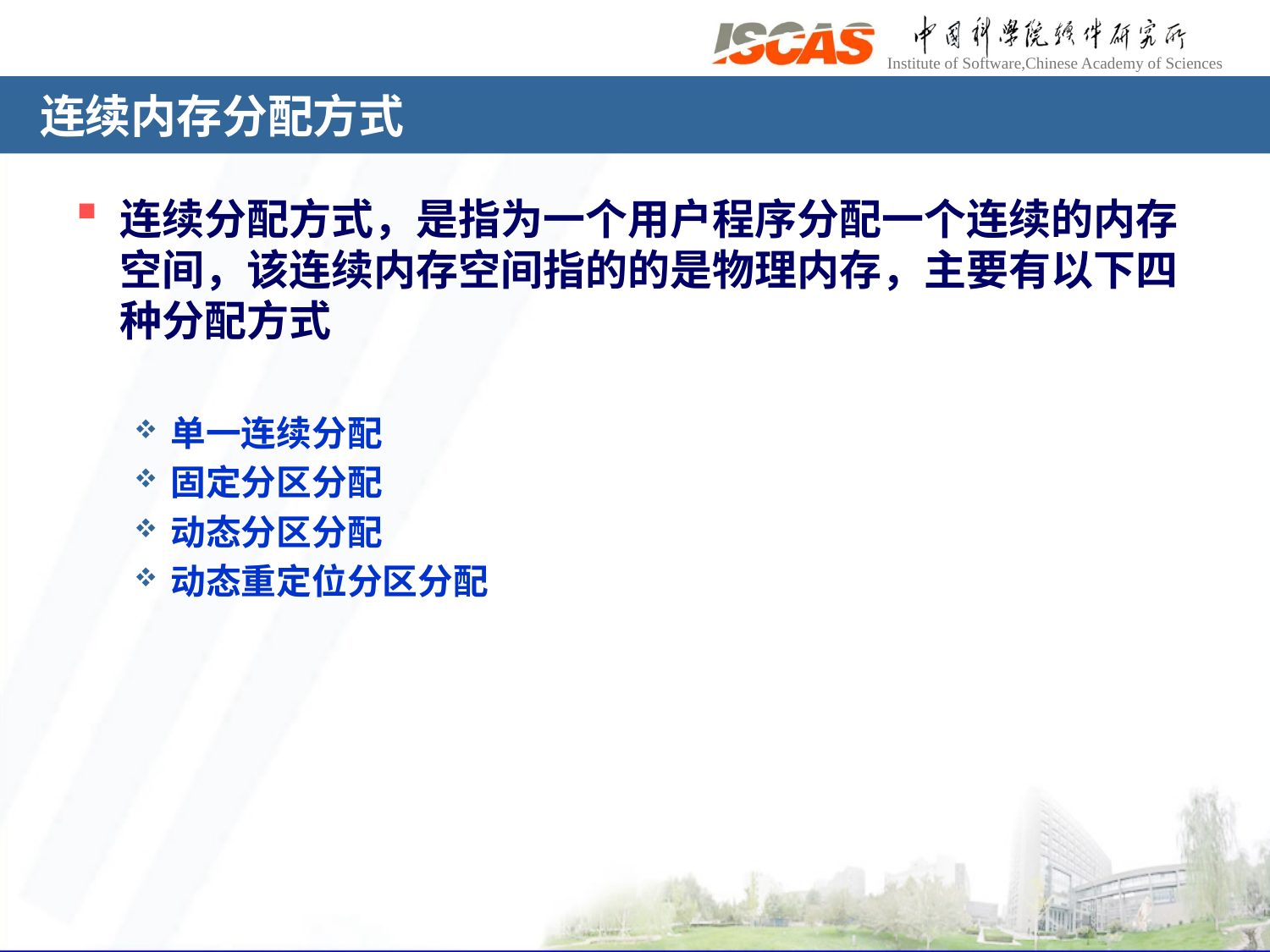

# 连续内存分配方式
连续分配方式，是指为一个用户程序分配一个连续的内存空间，该连续内存空间指的的是物理内存，主要有以下四种分配方式

单一连续分配
固定分区分配
动态分区分配
动态重定位分区分配